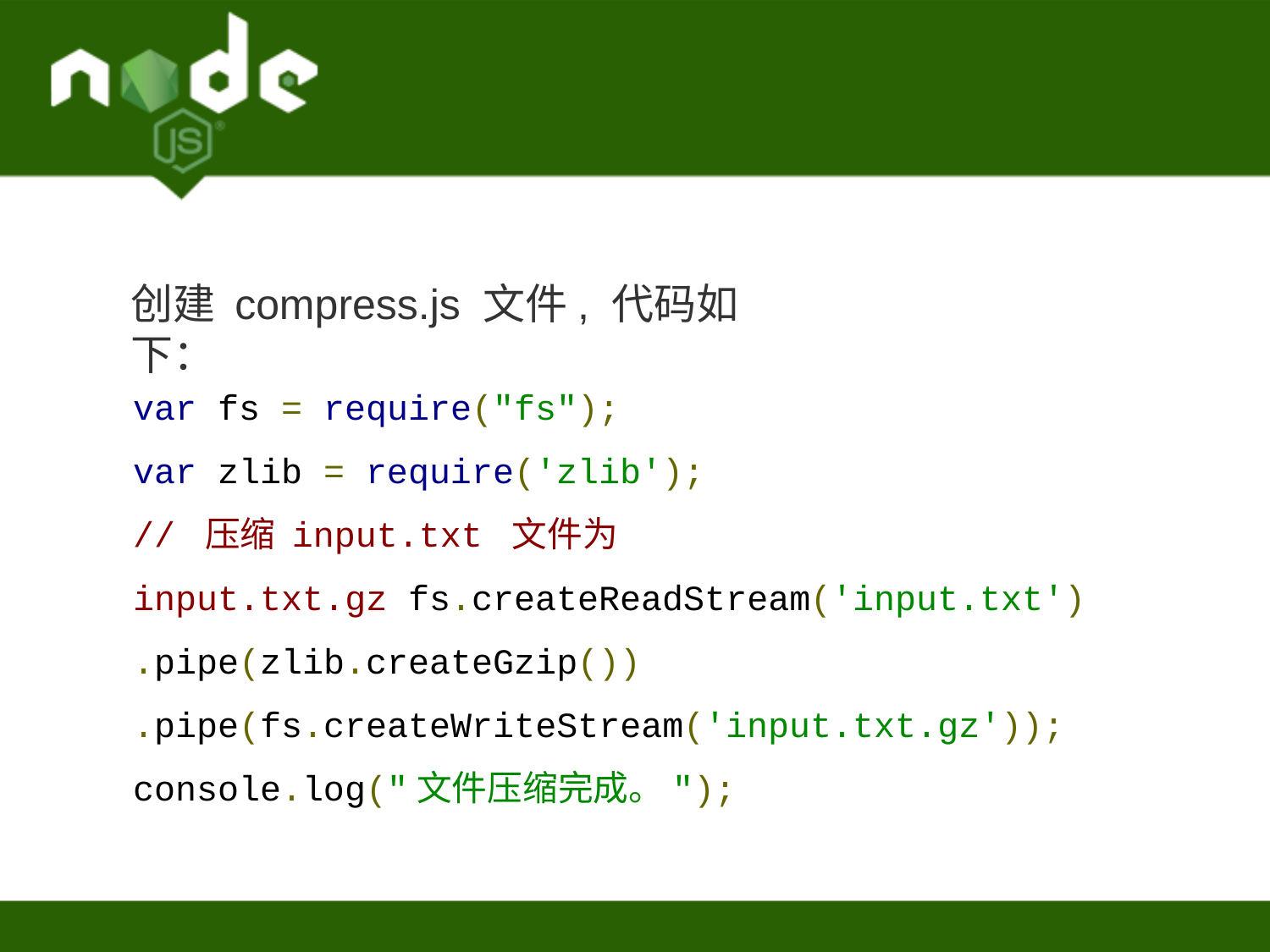

创建 compress.js 文件, 代码如下：
var fs = require("fs");
var zlib = require('zlib');
// 压缩 input.txt 文件为
input.txt.gz fs.createReadStream('input.txt')
.pipe(zlib.createGzip())
.pipe(fs.createWriteStream('input.txt.gz'));
console.log("文件压缩完成。");